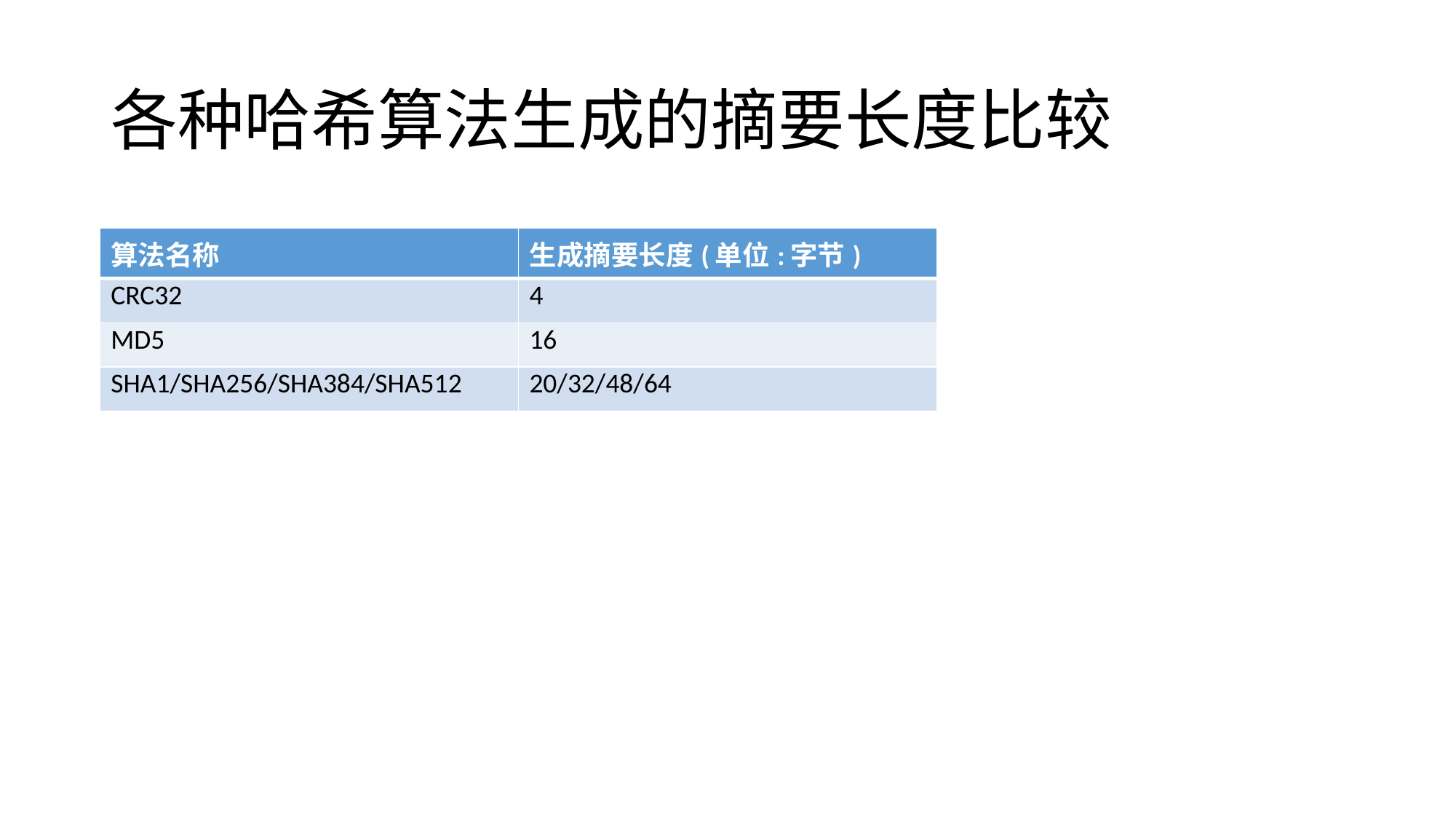

# 各种哈希算法生成的摘要长度比较
| 算法名称 | 生成摘要长度(单位:字节) |
| --- | --- |
| CRC32 | 4 |
| MD5 | 16 |
| SHA1/SHA256/SHA384/SHA512 | 20/32/48/64 |